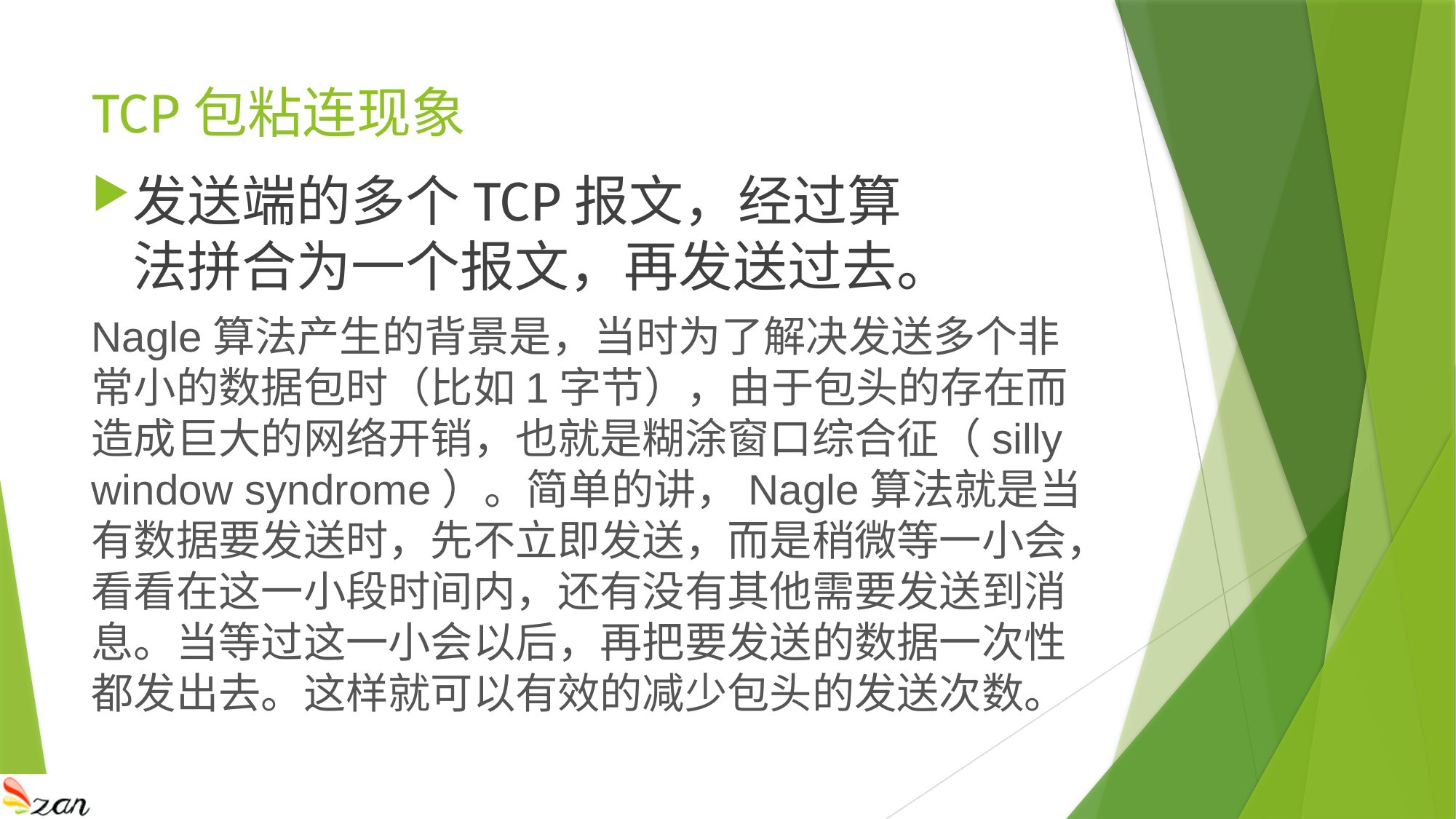

# TCP包粘连现象
发送端的多个TCP报文，经过算法拼合为一个报文，再发送过去。
Nagle算法产生的背景是，当时为了解决发送多个非常小的数据包时（比如1字节），由于包头的存在而造成巨大的网络开销，也就是糊涂窗口综合征（silly window syndrome）。简单的讲，Nagle算法就是当有数据要发送时，先不立即发送，而是稍微等一小会，看看在这一小段时间内，还有没有其他需要发送到消息。当等过这一小会以后，再把要发送的数据一次性都发出去。这样就可以有效的减少包头的发送次数。